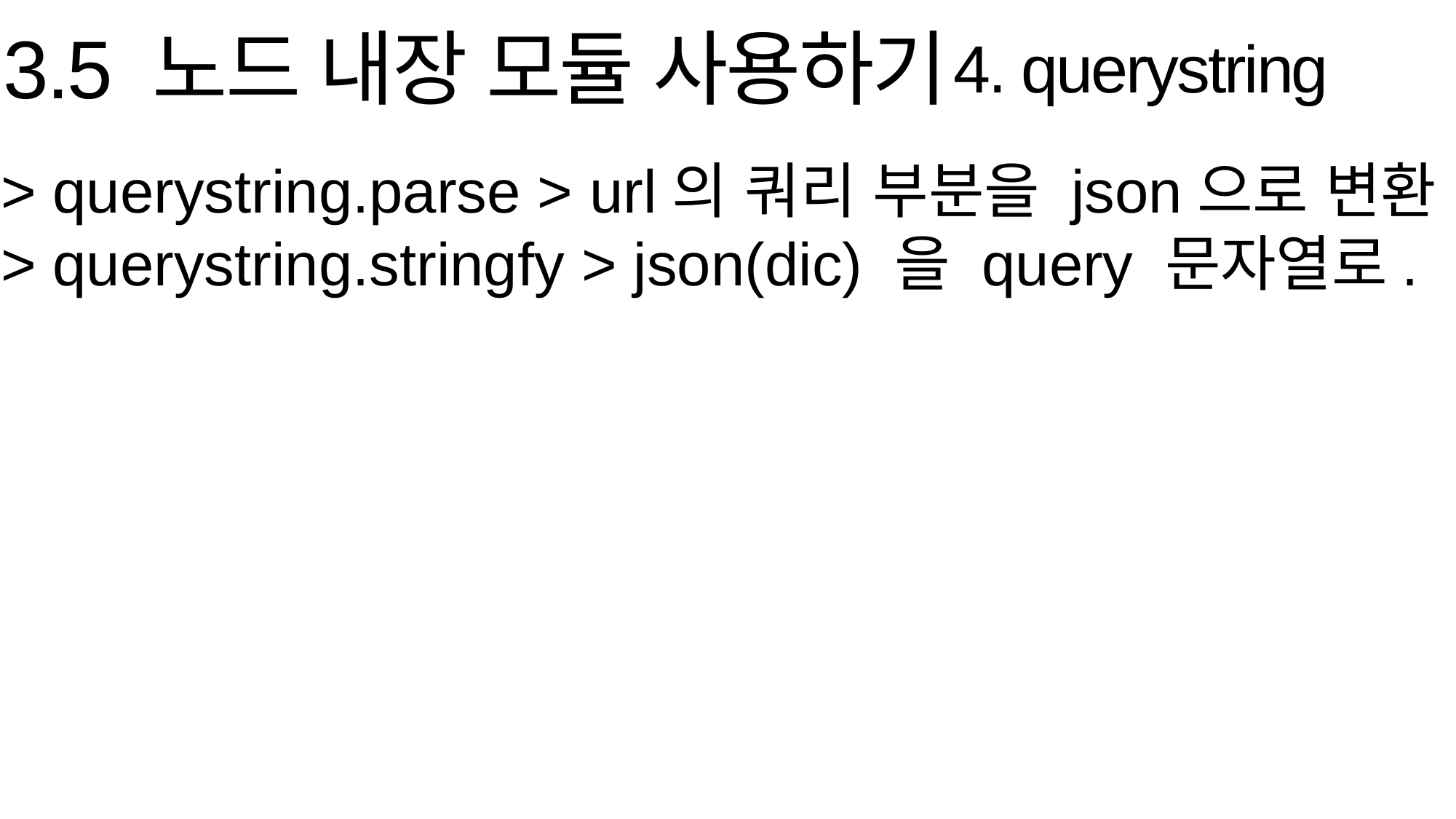

3.5 노드 내장 모듈 사용하기
4. querystring
> querystring.parse > url의 쿼리 부분을 json으로 변환
> querystring.stringfy > json(dic) 을 query 문자열로.